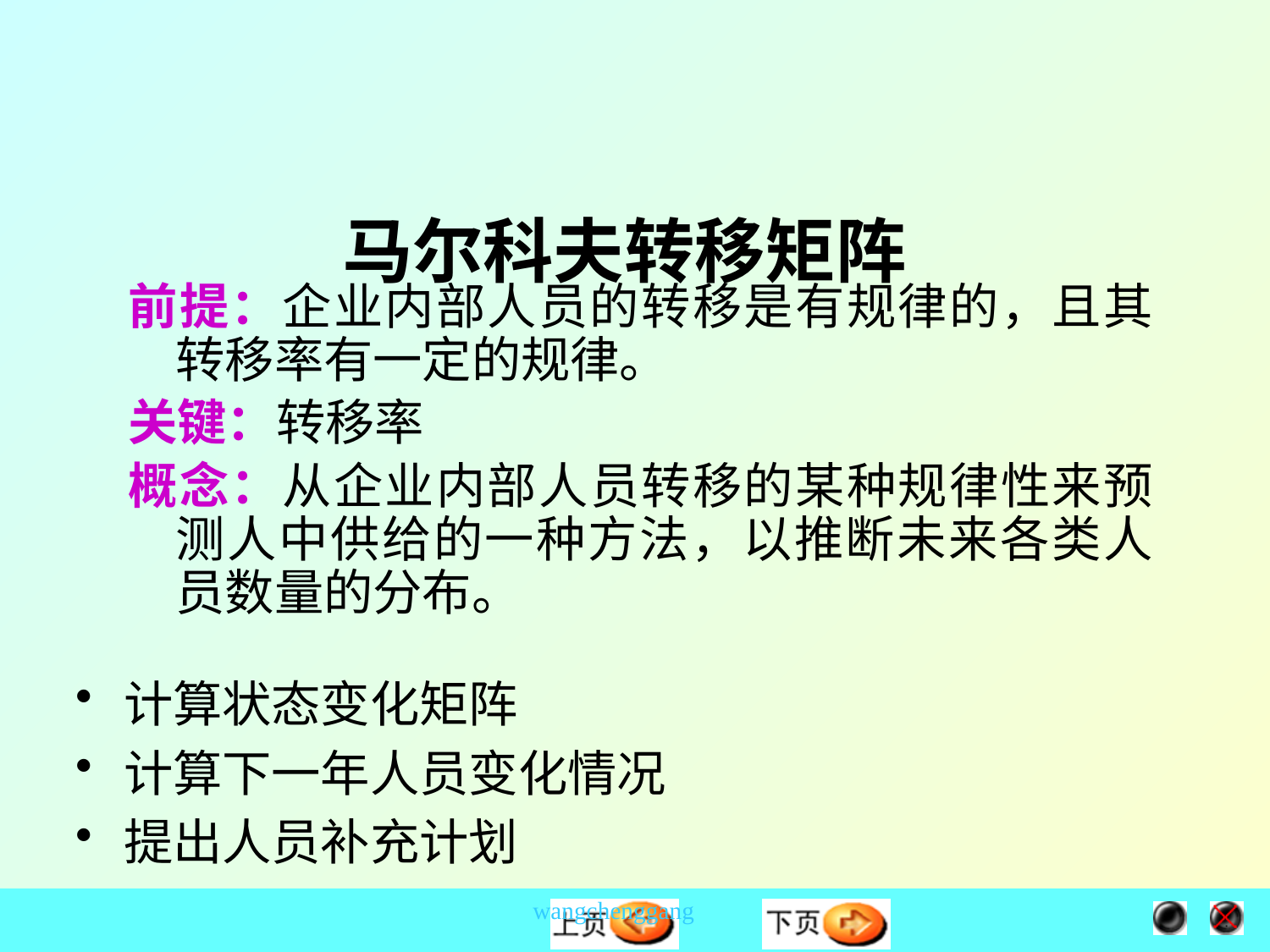

# 马尔科夫转移矩阵
前提：企业内部人员的转移是有规律的，且其转移率有一定的规律。
关键：转移率
概念：从企业内部人员转移的某种规律性来预测人中供给的一种方法，以推断未来各类人员数量的分布。
计算状态变化矩阵
计算下一年人员变化情况
提出人员补充计划
wangchenggang